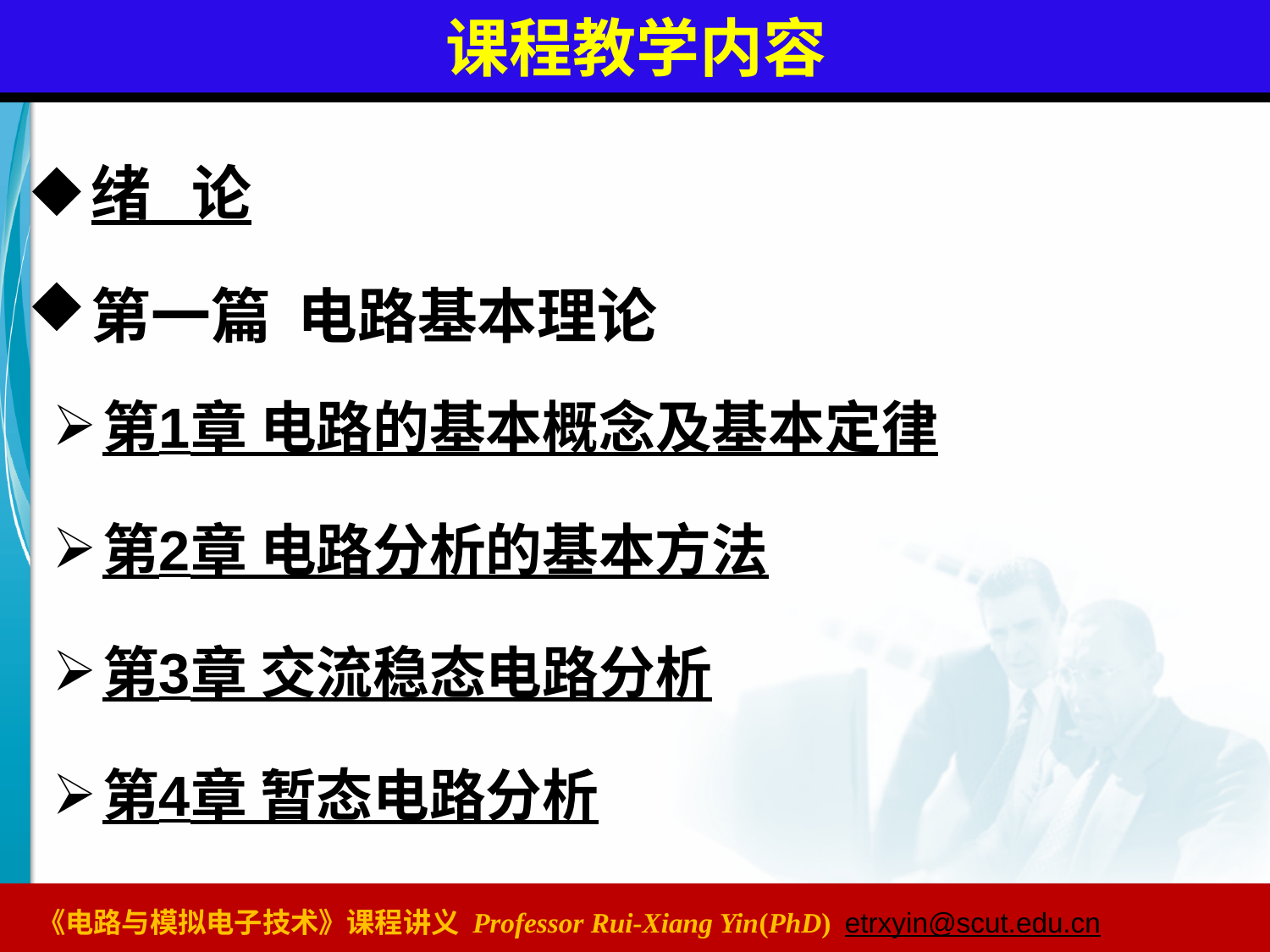

# 课程教学内容
绪   论
第一篇  电路基本理论
第1章 电路的基本概念及基本定律
第2章 电路分析的基本方法
第3章 交流稳态电路分析
第4章 暂态电路分析